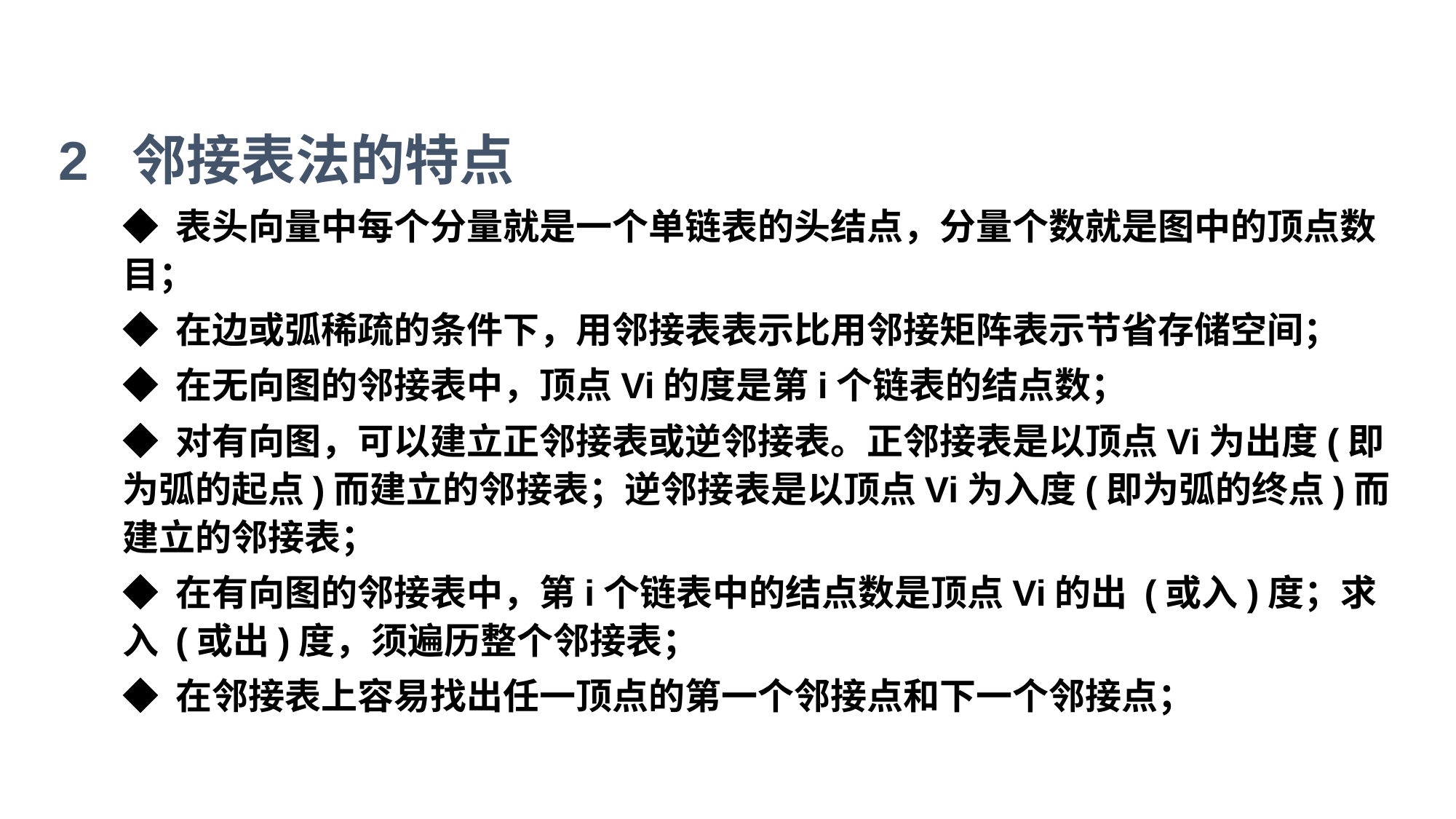

2  邻接表法的特点
◆ 表头向量中每个分量就是一个单链表的头结点，分量个数就是图中的顶点数目；
◆ 在边或弧稀疏的条件下，用邻接表表示比用邻接矩阵表示节省存储空间；
◆ 在无向图的邻接表中，顶点Vi的度是第i个链表的结点数；
◆ 对有向图，可以建立正邻接表或逆邻接表。正邻接表是以顶点Vi为出度(即为弧的起点)而建立的邻接表；逆邻接表是以顶点Vi为入度(即为弧的终点)而建立的邻接表；
◆ 在有向图的邻接表中，第i个链表中的结点数是顶点Vi的出 (或入)度；求入 (或出)度，须遍历整个邻接表；
◆ 在邻接表上容易找出任一顶点的第一个邻接点和下一个邻接点；